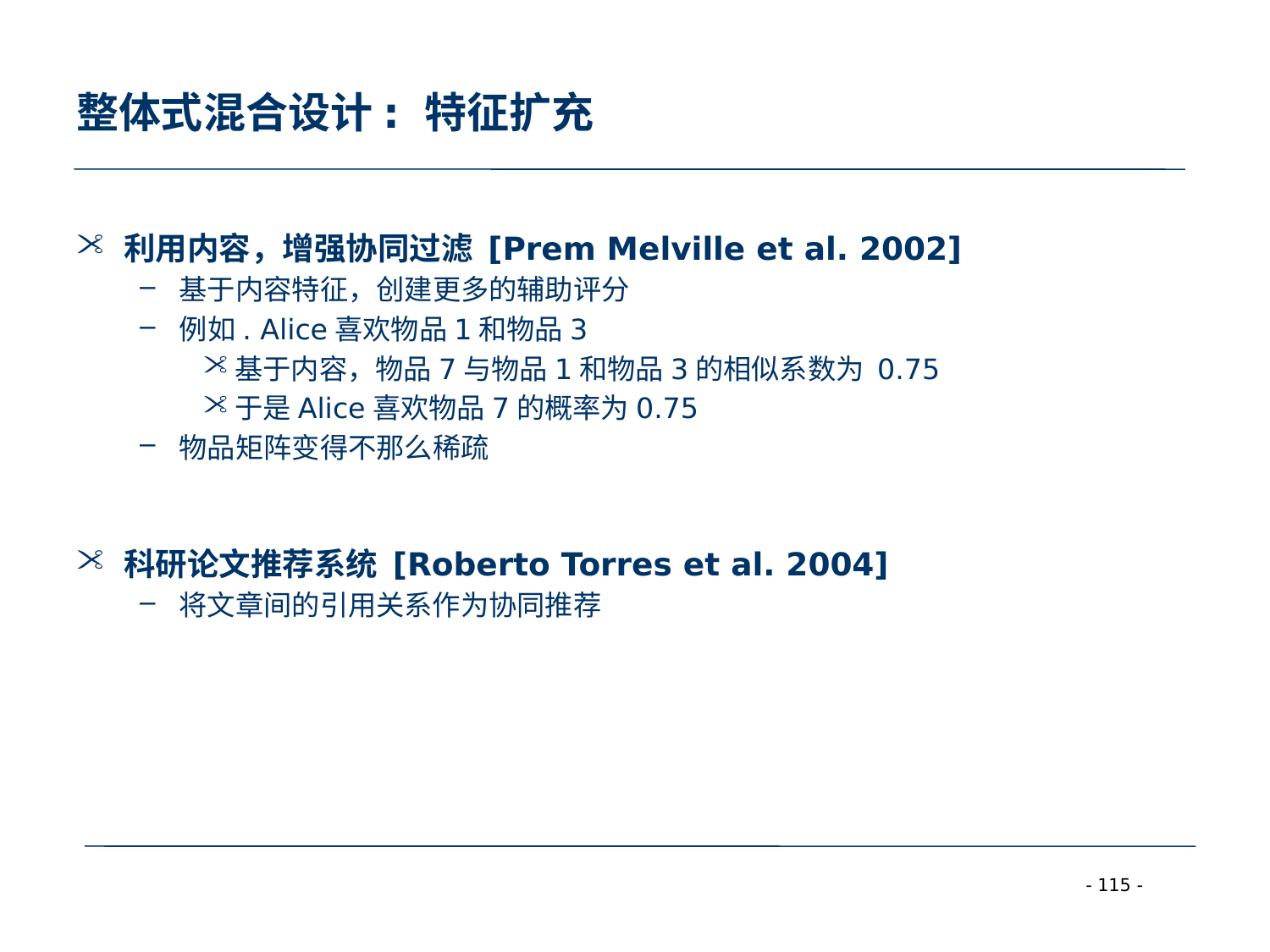

# 整体式混合设计: 特征扩充
利用内容，增强协同过滤 [Prem Melville et al. 2002]
基于内容特征，创建更多的辅助评分
例如. Alice喜欢物品1和物品3
基于内容，物品7与物品1和物品3的相似系数为 0.75
于是Alice喜欢物品7的概率为0.75
物品矩阵变得不那么稀疏

科研论文推荐系统 [Roberto Torres et al. 2004]
将文章间的引用关系作为协同推荐